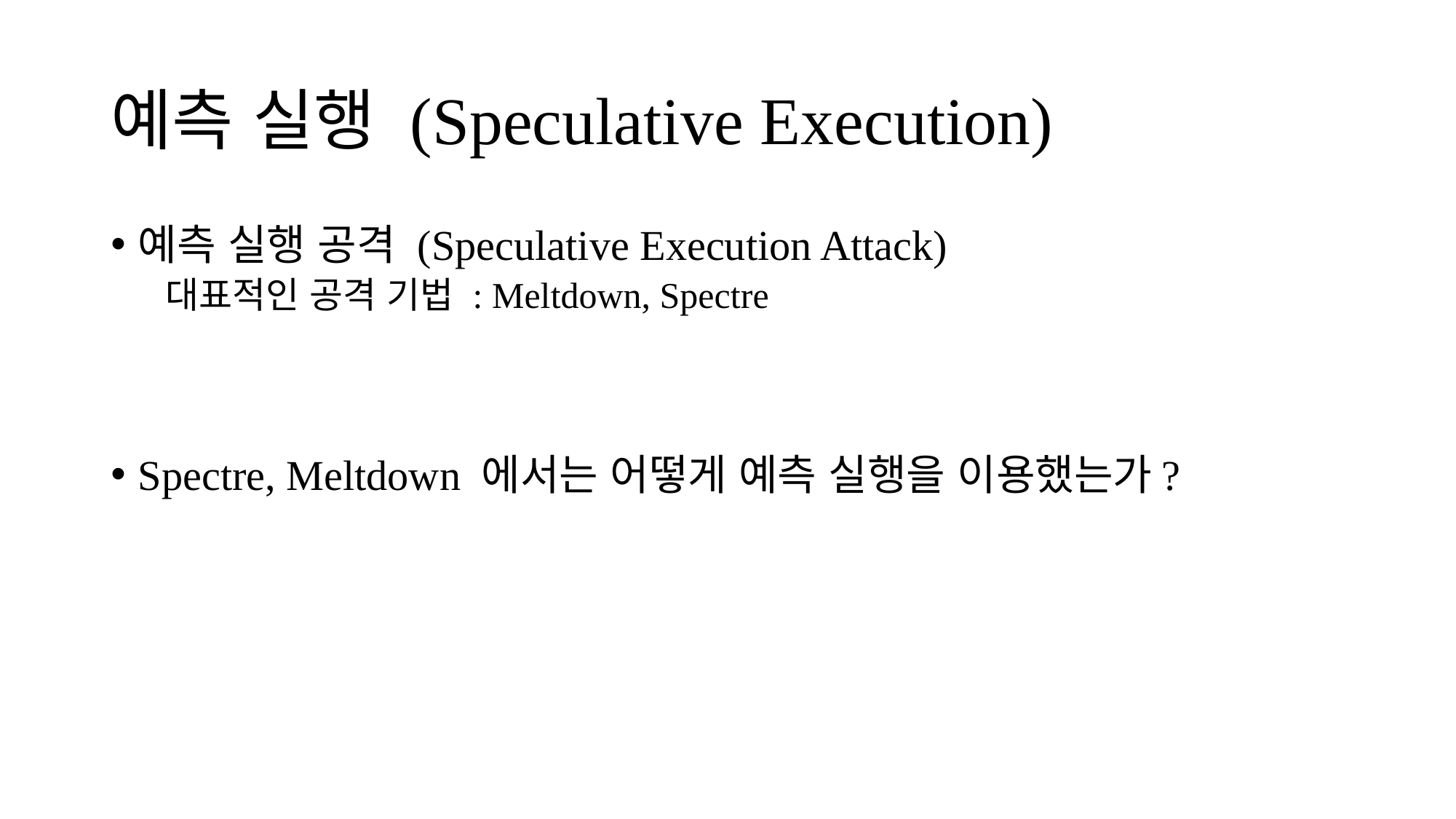

# 예측 실행 (Speculative Execution)
예측 실행 공격 (Speculative Execution Attack)
대표적인 공격 기법 : Meltdown, Spectre

Spectre, Meltdown 에서는 어떻게 예측 실행을 이용했는가?